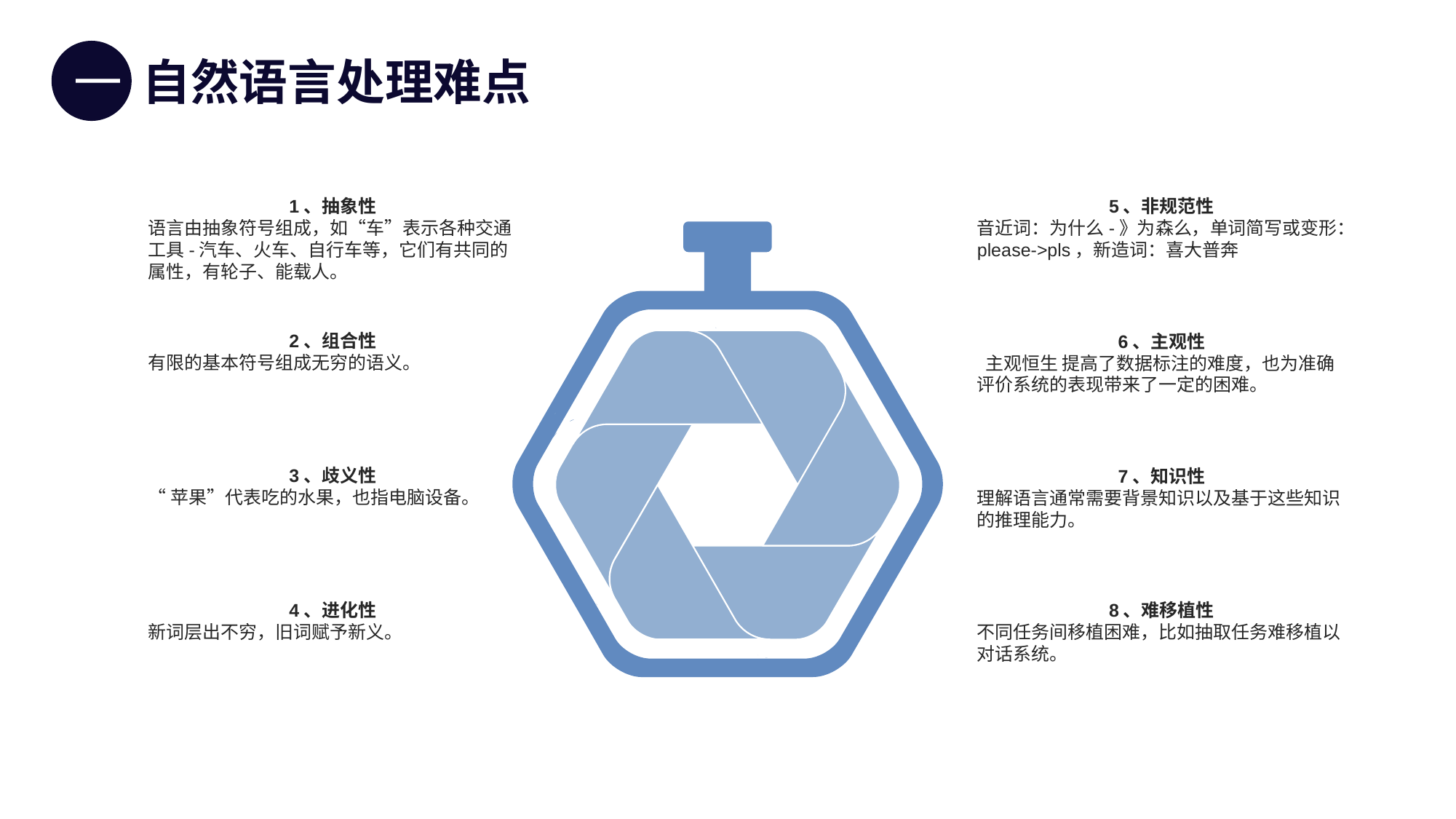

一
自然语言处理难点
1、抽象性
语言由抽象符号组成，如“车”表示各种交通工具-汽车、火车、自行车等，它们有共同的属性，有轮子、能载人。
5、非规范性
音近词：为什么-》为森么，单词简写或变形：please->pls，新造词：喜大普奔

2、组合性
有限的基本符号组成无穷的语义。
6、主观性
 主观恒生 提高了数据标注的难度，也为准确评价系统的表现带来了一定的困难。
3、歧义性
“苹果”代表吃的水果，也指电脑设备。
7、知识性
理解语言通常需要背景知识以及基于这些知识的推理能力。
4、进化性
新词层出不穷，旧词赋予新义。
8、难移植性
不同任务间移植困难，比如抽取任务难移植以对话系统。